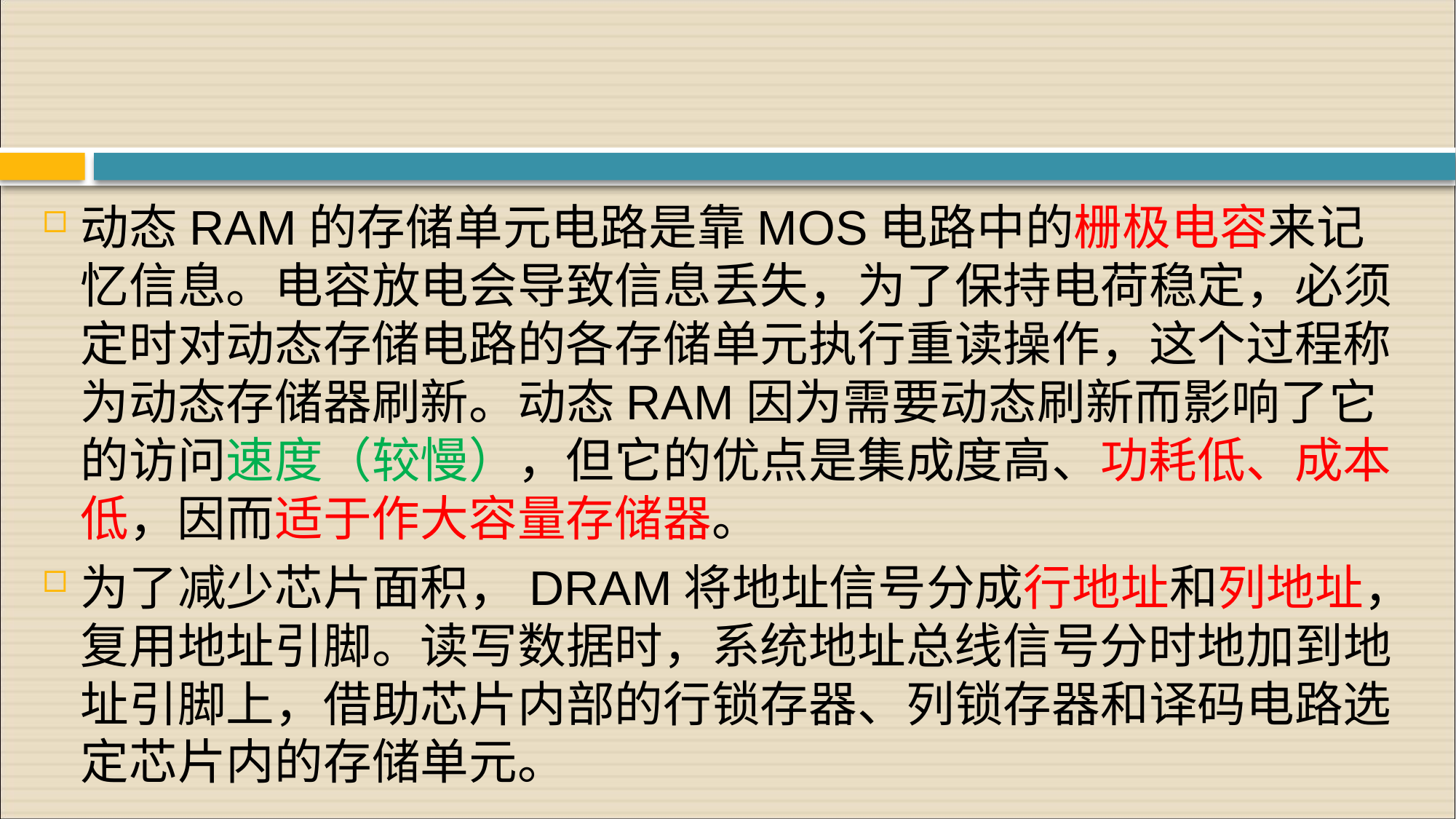

动态RAM的存储单元电路是靠MOS电路中的栅极电容来记忆信息。电容放电会导致信息丢失，为了保持电荷稳定，必须定时对动态存储电路的各存储单元执行重读操作，这个过程称为动态存储器刷新。动态RAM因为需要动态刷新而影响了它的访问速度（较慢），但它的优点是集成度高、功耗低、成本低，因而适于作大容量存储器。
为了减少芯片面积，DRAM将地址信号分成行地址和列地址，复用地址引脚。读写数据时，系统地址总线信号分时地加到地址引脚上，借助芯片内部的行锁存器、列锁存器和译码电路选定芯片内的存储单元。